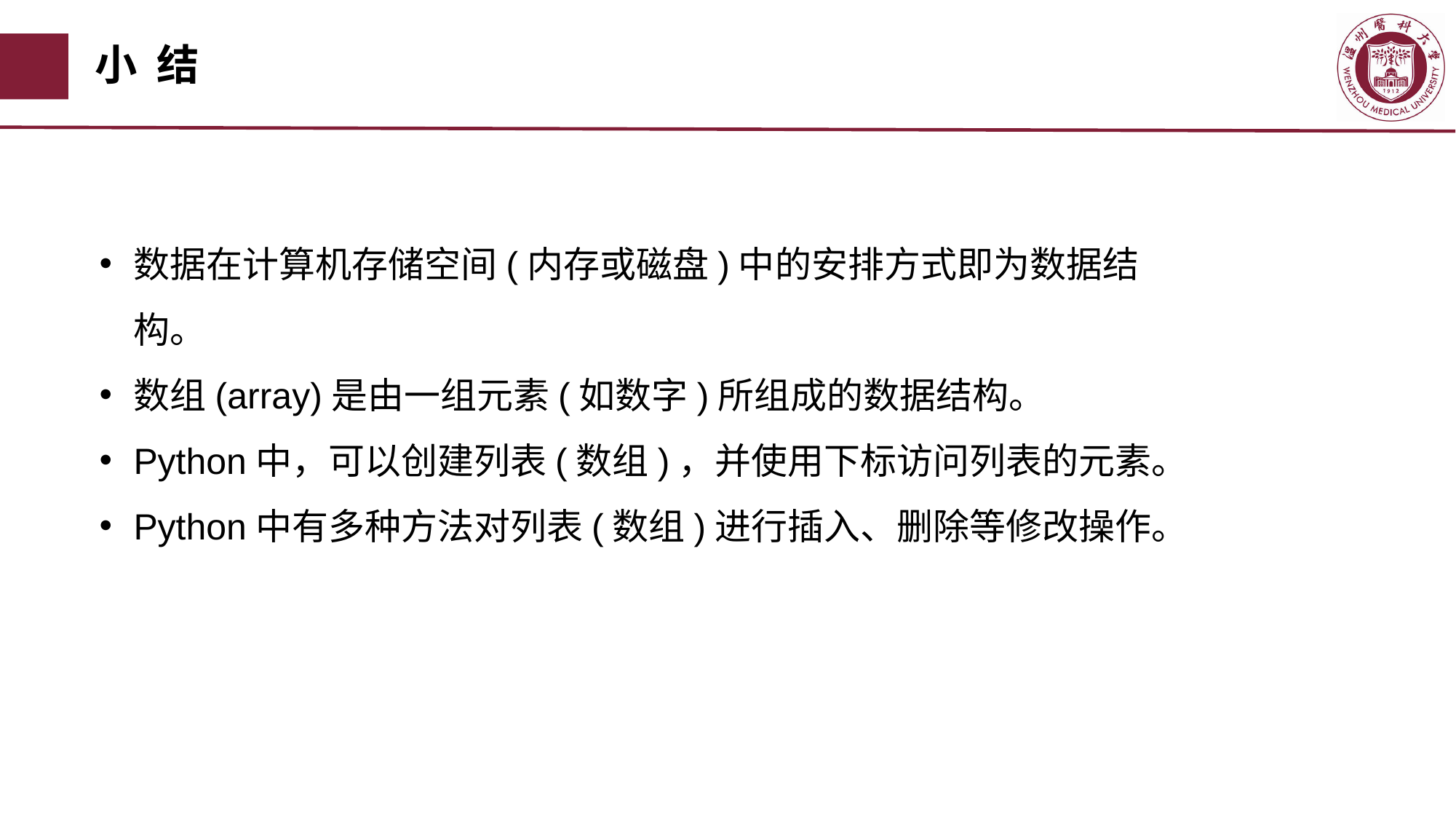

# 小  结
数据在计算机存储空间(内存或磁盘)中的安排方式即为数据结构。
数组(array)是由一组元素(如数字)所组成的数据结构。
Python中，可以创建列表(数组)，并使用下标访问列表的元素。
Python中有多种方法对列表(数组)进行插入、删除等修改操作。